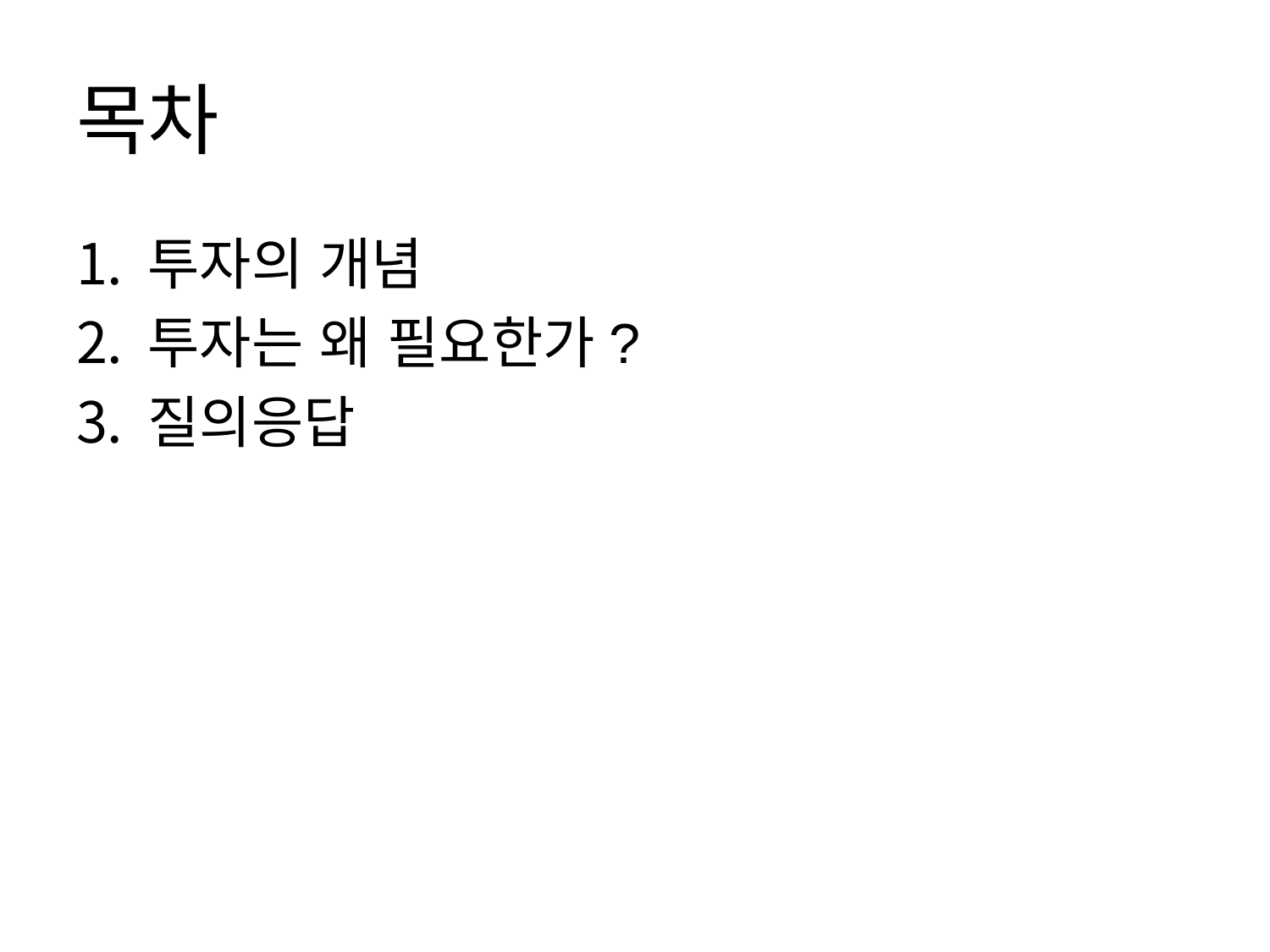

# 목차
투자의 개념
투자는 왜 필요한가?
질의응답